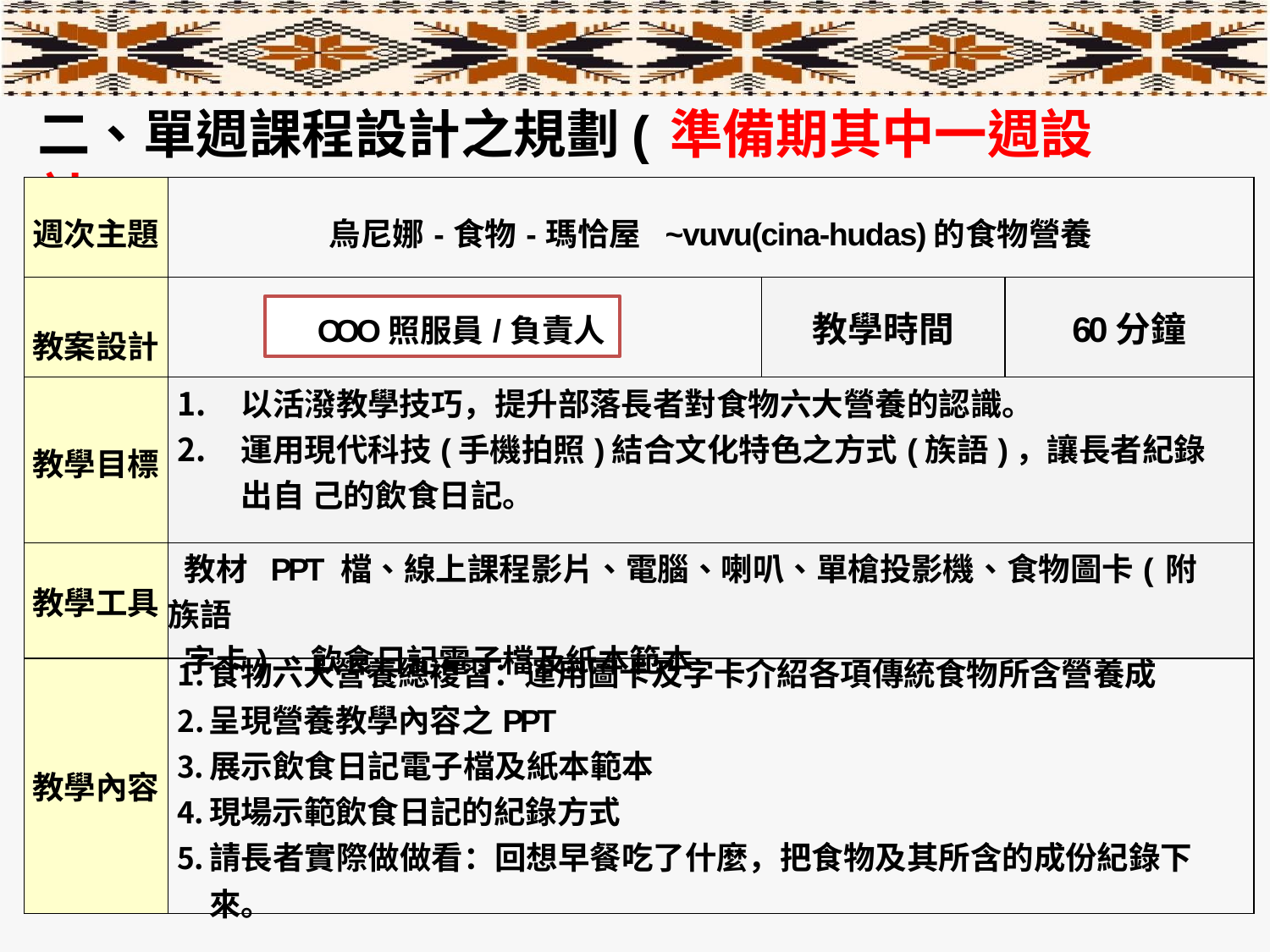

# 二、單週課程設計之規劃(準備期其中一週設計)
| 週次主題 | 烏尼娜-食物-瑪恰屋 ~vuvu(cina-hudas)的食物營養 |  |  |
| --- | --- | --- | --- |
| 教案設計 | O O O照服員/負責人 | 教學時間 | 60分鐘 |
| 教學目標 | 以活潑教學技巧，提升部落長者對食物六大營養的認識。 運用現代科技(手機拍照)結合文化特色之方式(族語)，讓長者紀錄出自 己的飲食日記。 |  |  |
| 教學工具 | 教材 PPT 檔、線上課程影片、電腦、喇叭、單槍投影機、食物圖卡(附族語 字卡)、飲食日記電子檔及紙本範本 |  |  |
| 教學內容 | 食物六大營養總複習：運用圖卡及字卡介紹各項傳統食物所含營養成 呈現營養教學內容之PPT 展示飲食日記電子檔及紙本範本 現場示範飲食日記的紀錄方式 請長者實際做做看：回想早餐吃了什麼，把食物及其所含的成份紀錄下來。 |  |  |